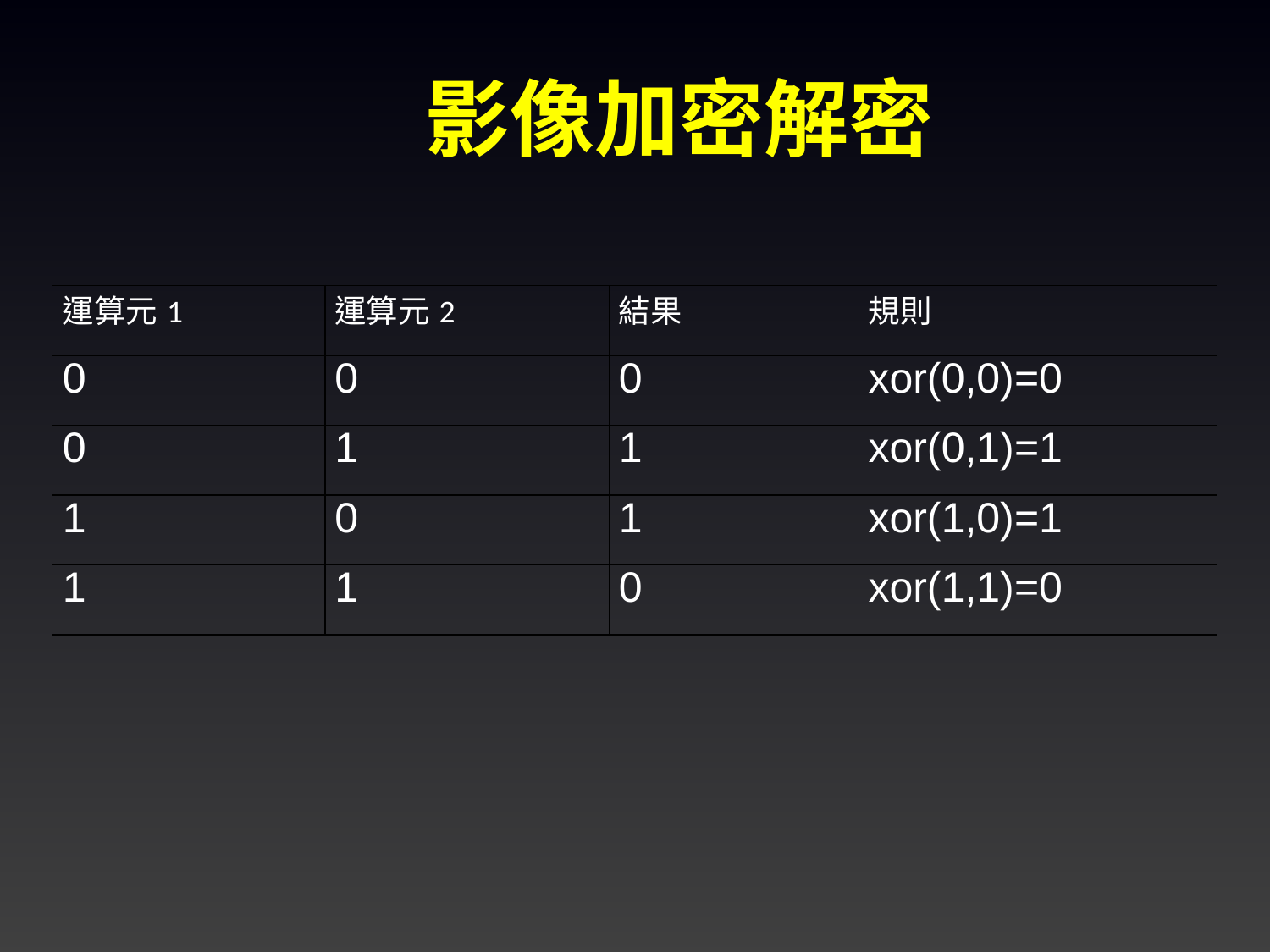

影像加密解密
| 運算元1 | 運算元2 | 結果 | 規則 |
| --- | --- | --- | --- |
| 0 | 0 | 0 | xor(0,0)=0 |
| 0 | 1 | 1 | xor(0,1)=1 |
| 1 | 0 | 1 | xor(1,0)=1 |
| 1 | 1 | 0 | xor(1,1)=0 |